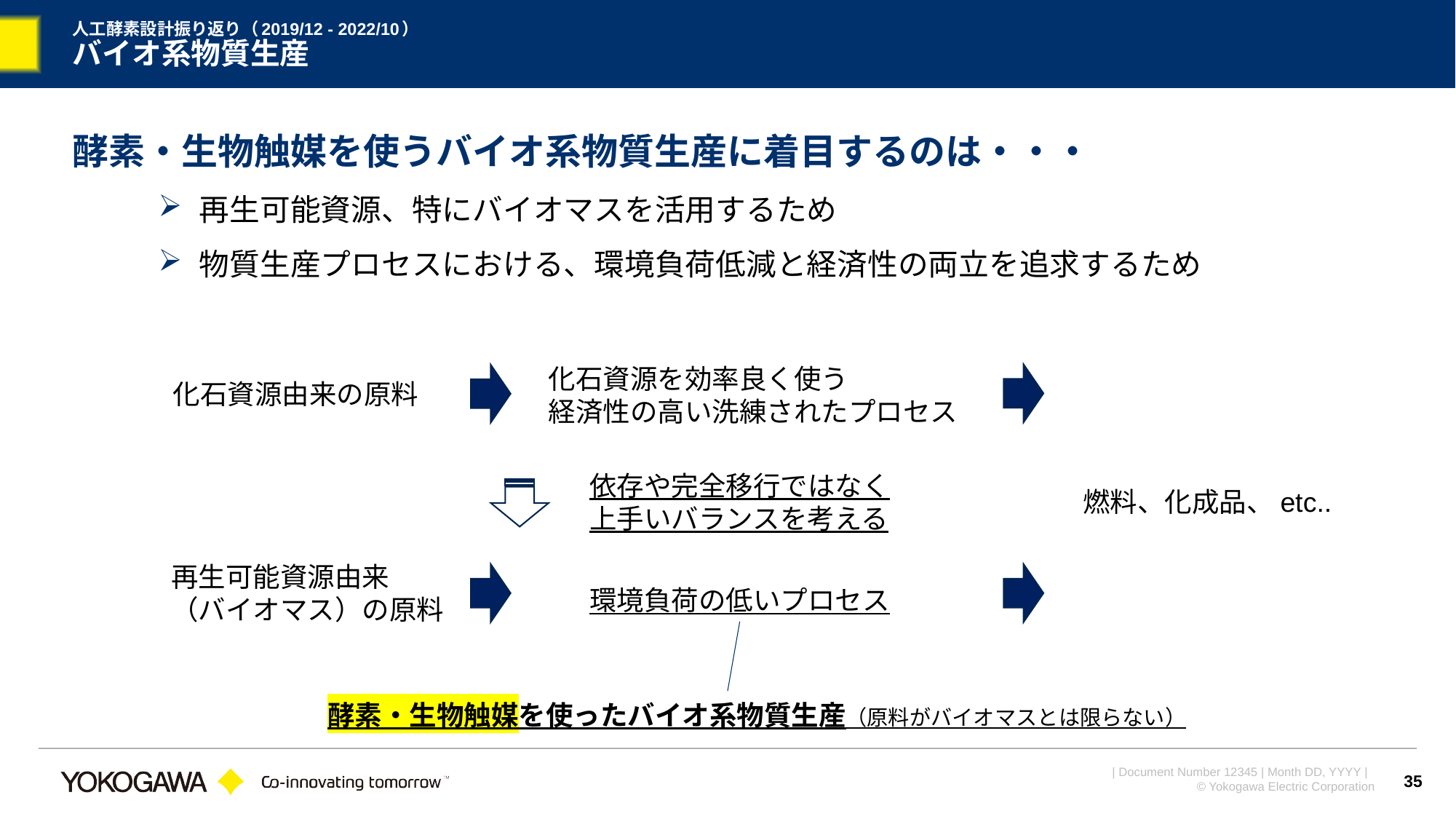

# 人工酵素設計振り返り（2019/12 - 2022/10） バイオ系物質生産
酵素・生物触媒を使うバイオ系物質生産に着目するのは・・・
再生可能資源、特にバイオマスを活用するため
物質生産プロセスにおける、環境負荷低減と経済性の両立を追求するため
化石資源を効率良く使う
経済性の高い洗練されたプロセス

化石資源由来の原料
依存や完全移行ではなく
上手いバランスを考える

燃料、化成品、etc..
再生可能資源由来
（バイオマス）の原料

環境負荷の低いプロセス
酵素・生物触媒を使ったバイオ系物質生産（原料がバイオマスとは限らない）
35